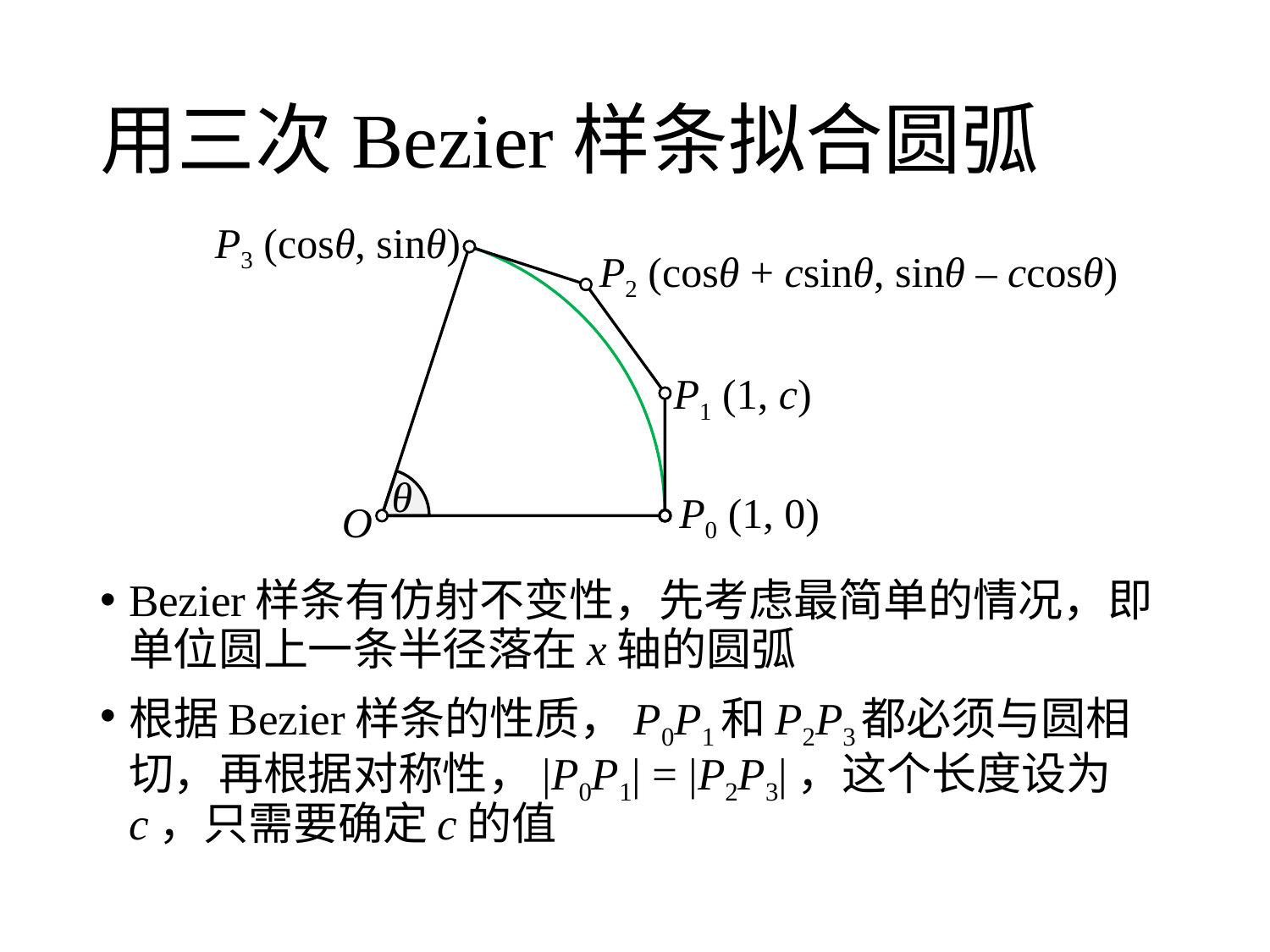

# 用三次Bezier样条拟合圆弧
P3 (cosθ, sinθ)
P2 (cosθ + csinθ, sinθ – ccosθ)

P1 (1, c)
θ
P0 (1, 0)
O
Bezier样条有仿射不变性，先考虑最简单的情况，即单位圆上一条半径落在x轴的圆弧
根据Bezier样条的性质，P0P1和P2P3都必须与圆相切，再根据对称性，|P0P1| = |P2P3|，这个长度设为c，只需要确定c的值